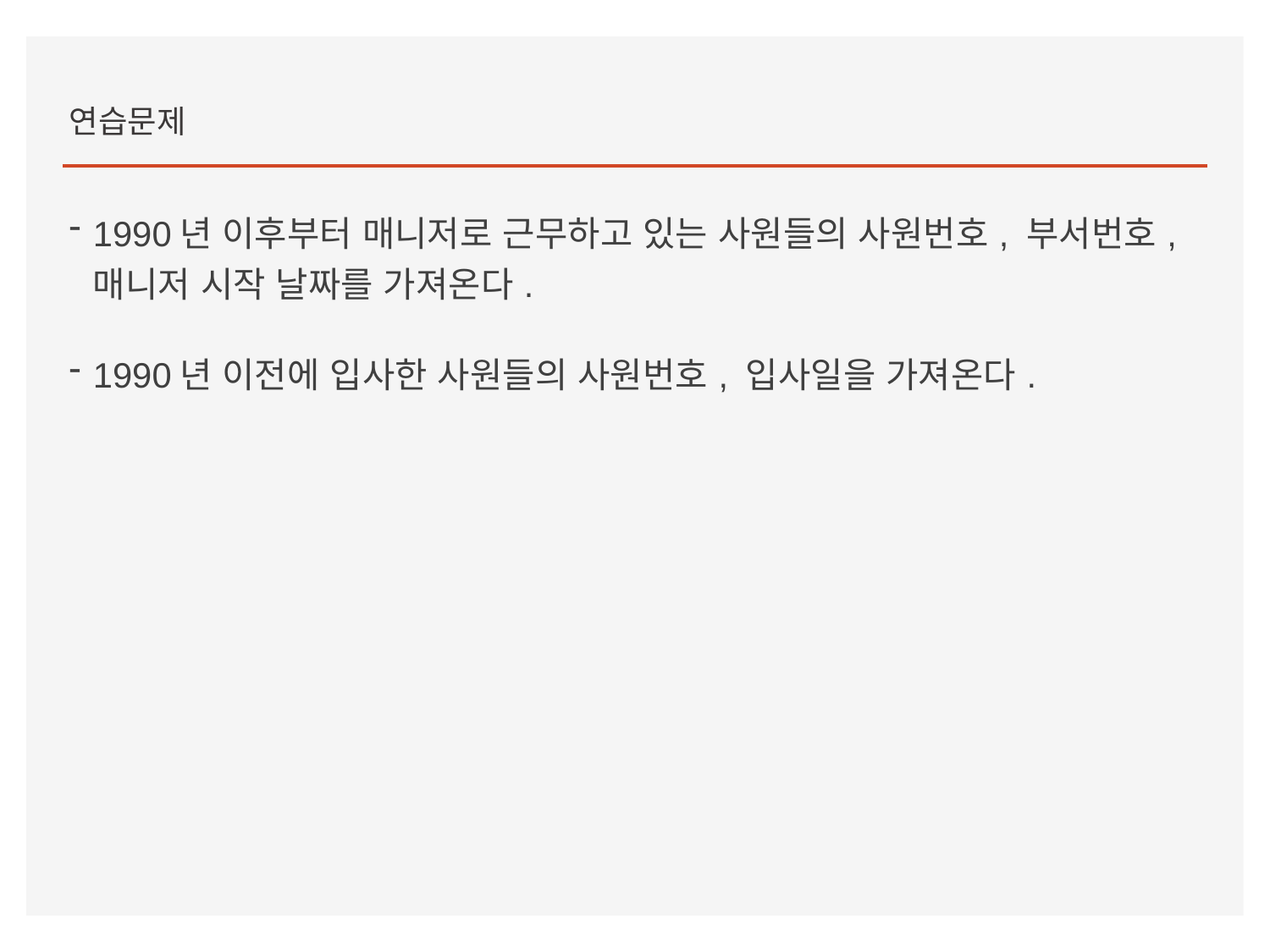

연습문제
1990년 이후부터 매니저로 근무하고 있는 사원들의 사원번호, 부서번호, 매니저 시작 날짜를 가져온다.
1990년 이전에 입사한 사원들의 사원번호, 입사일을 가져온다.